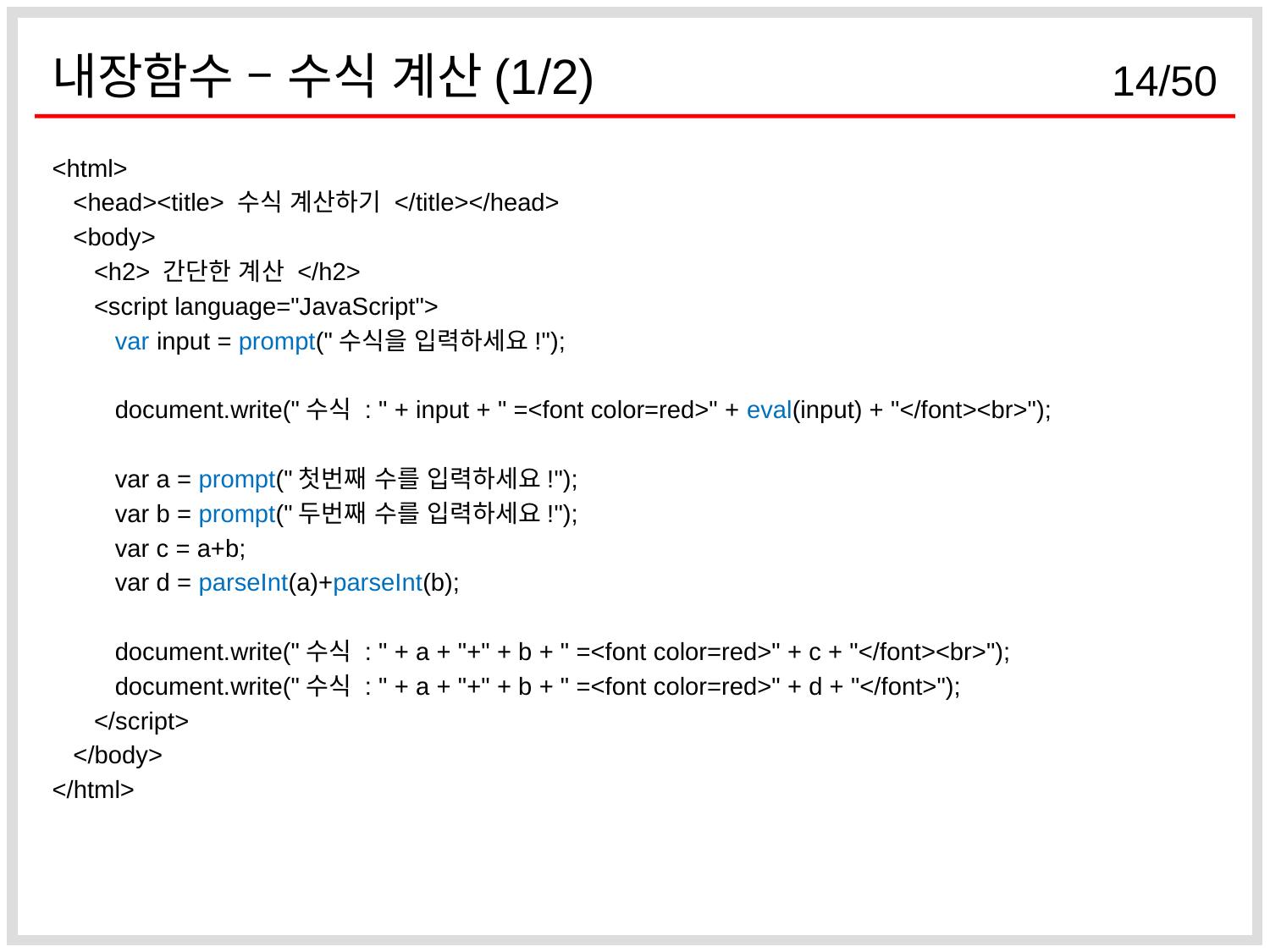

# 내장함수 – 수식 계산(1/2)
<html>
   <head><title> 수식 계산하기 </title></head>
   <body>
      <h2> 간단한 계산 </h2>
      <script language="JavaScript">
         var input = prompt("수식을 입력하세요!");

         document.write("수식 : " + input + " =<font color=red>" + eval(input) + "</font><br>");

         var a = prompt("첫번째 수를 입력하세요!");
         var b = prompt("두번째 수를 입력하세요!");
         var c = a+b;
         var d = parseInt(a)+parseInt(b);

         document.write("수식 : " + a + "+" + b + " =<font color=red>" + c + "</font><br>");
         document.write("수식 : " + a + "+" + b + " =<font color=red>" + d + "</font>");
      </script>
   </body>
</html>